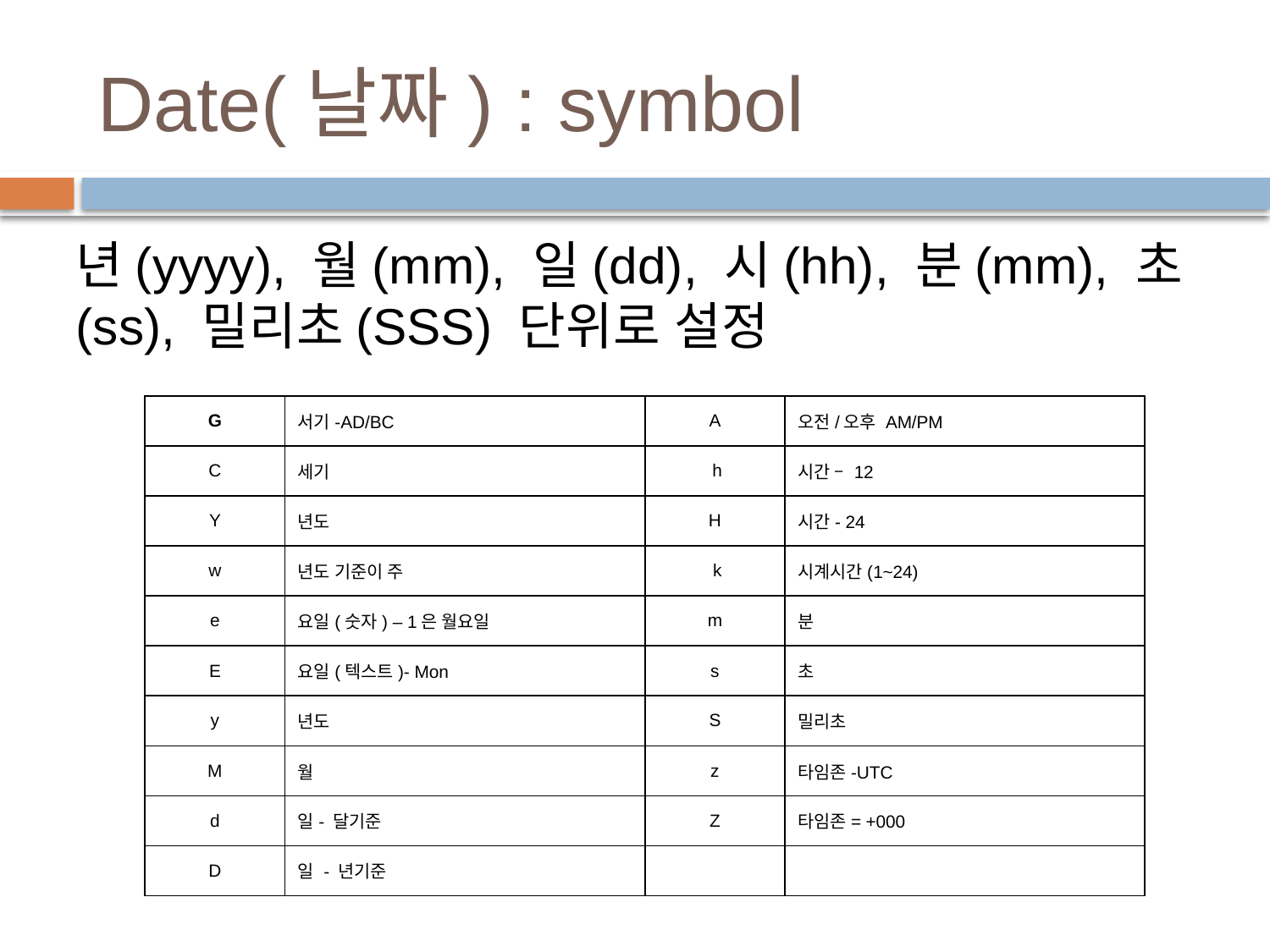

# Date(날짜) : symbol
년(yyyy), 월(mm), 일(dd), 시(hh), 분(mm), 초(ss), 밀리초(SSS) 단위로 설정
| G | 서기-AD/BC | A | 오전/오후 AM/PM |
| --- | --- | --- | --- |
| C | 세기 | h | 시간 – 12 |
| Y | 년도 | H | 시간- 24 |
| w | 년도 기준이 주 | k | 시계시간(1~24) |
| e | 요일(숫자) – 1은 월요일 | m | 분 |
| E | 요일(텍스트)- Mon | s | 초 |
| y | 년도 | S | 밀리초 |
| M | 월 | z | 타임존-UTC |
| d | 일- 달기준 | Z | 타임존= +000 |
| D | 일 - 년기준 |  |  |